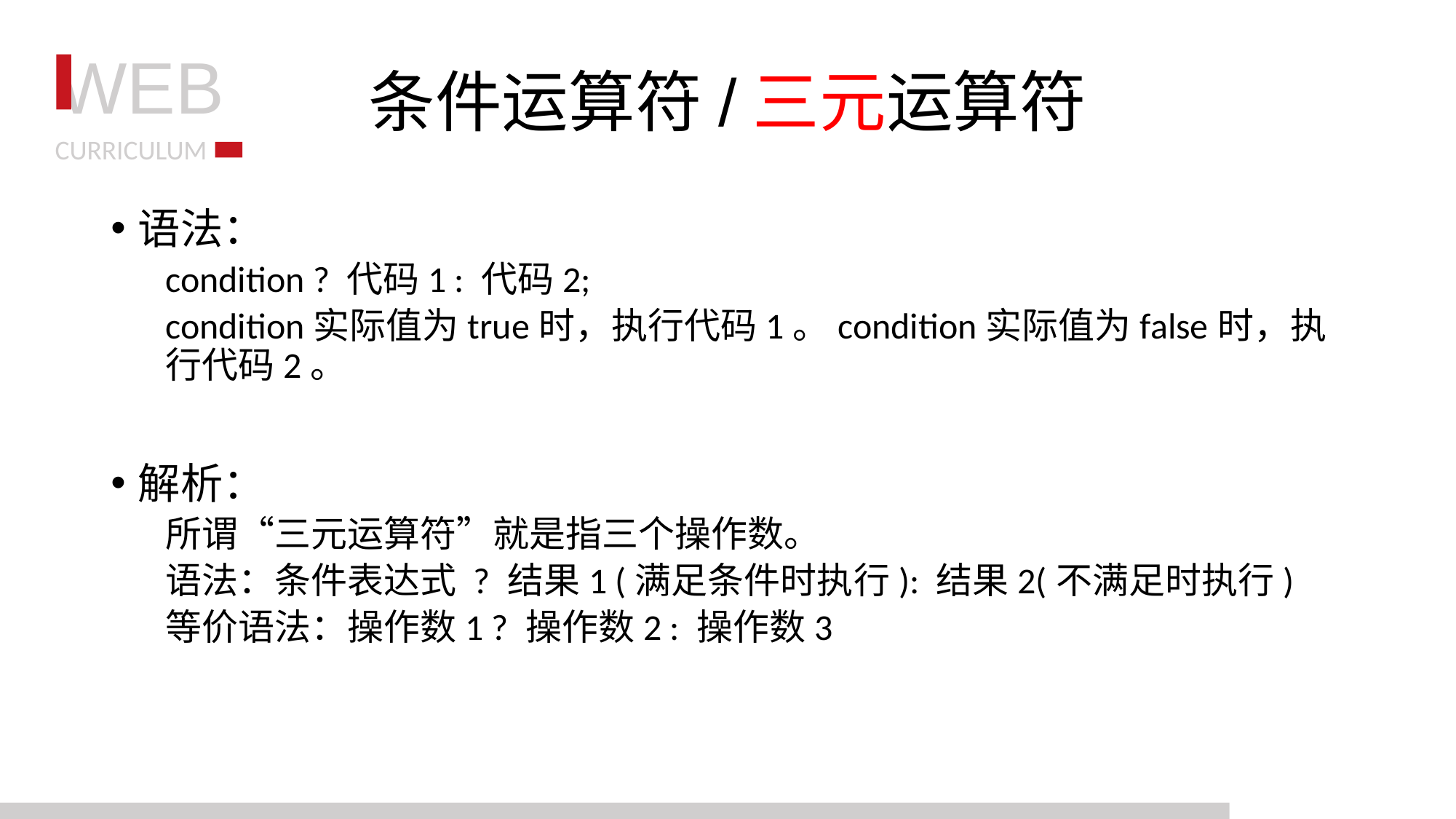

# 条件运算符/三元运算符
语法：
condition ? 代码1 : 代码2;
condition实际值为true时，执行代码1。condition实际值为false时，执行代码2。

解析：
所谓“三元运算符”就是指三个操作数。
语法：条件表达式 ? 结果1 (满足条件时执行): 结果2(不满足时执行)
等价语法：操作数1 ? 操作数2 : 操作数3